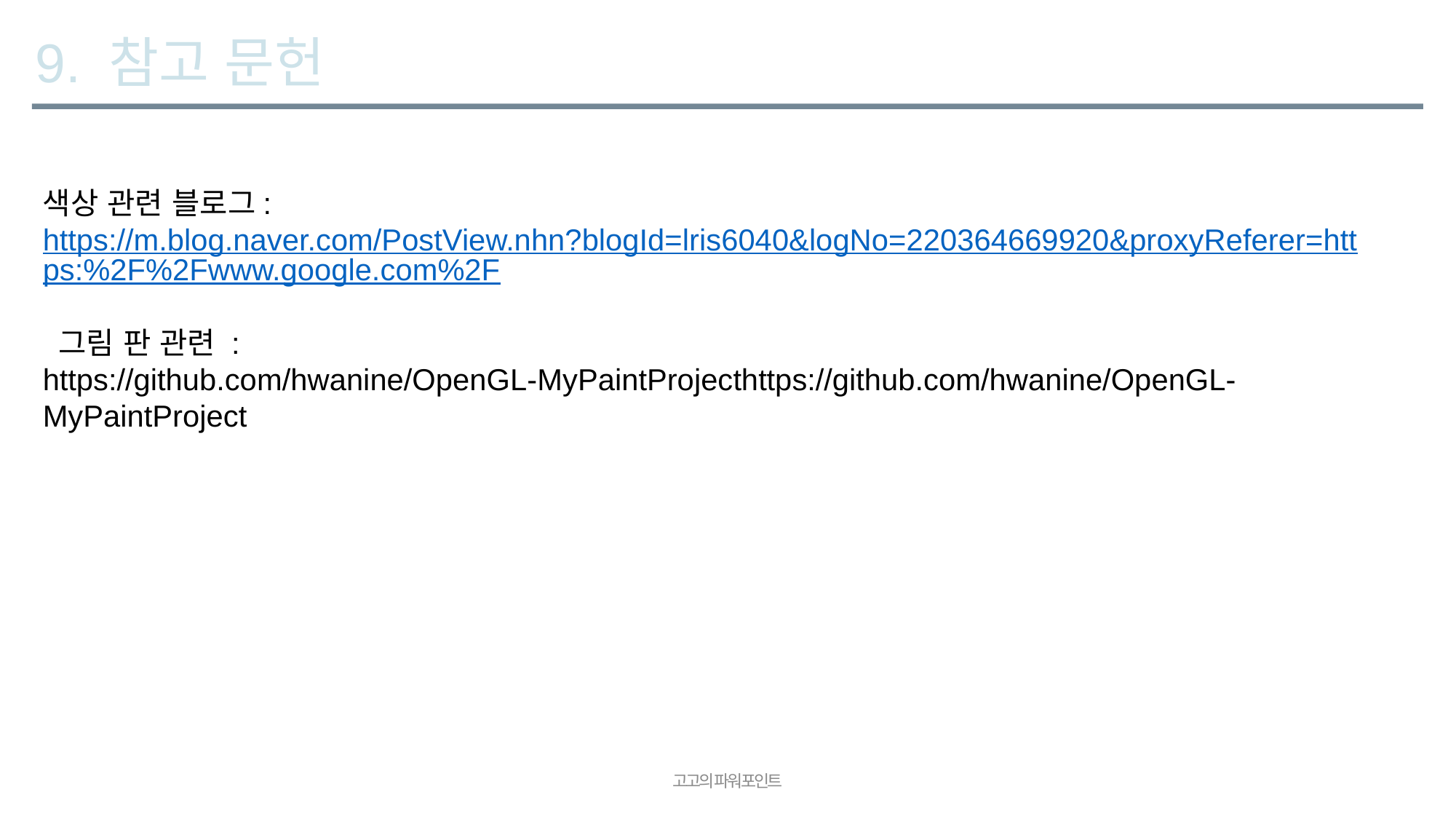

9. 참고 문헌
색상 관련 블로그: https://m.blog.naver.com/PostView.nhn?blogId=lris6040&logNo=220364669920&proxyReferer=https:%2F%2Fwww.google.com%2F

 그림 판 관련 :
https://github.com/hwanine/OpenGL-MyPaintProjecthttps://github.com/hwanine/OpenGL-MyPaintProject
고고의 파워포인트